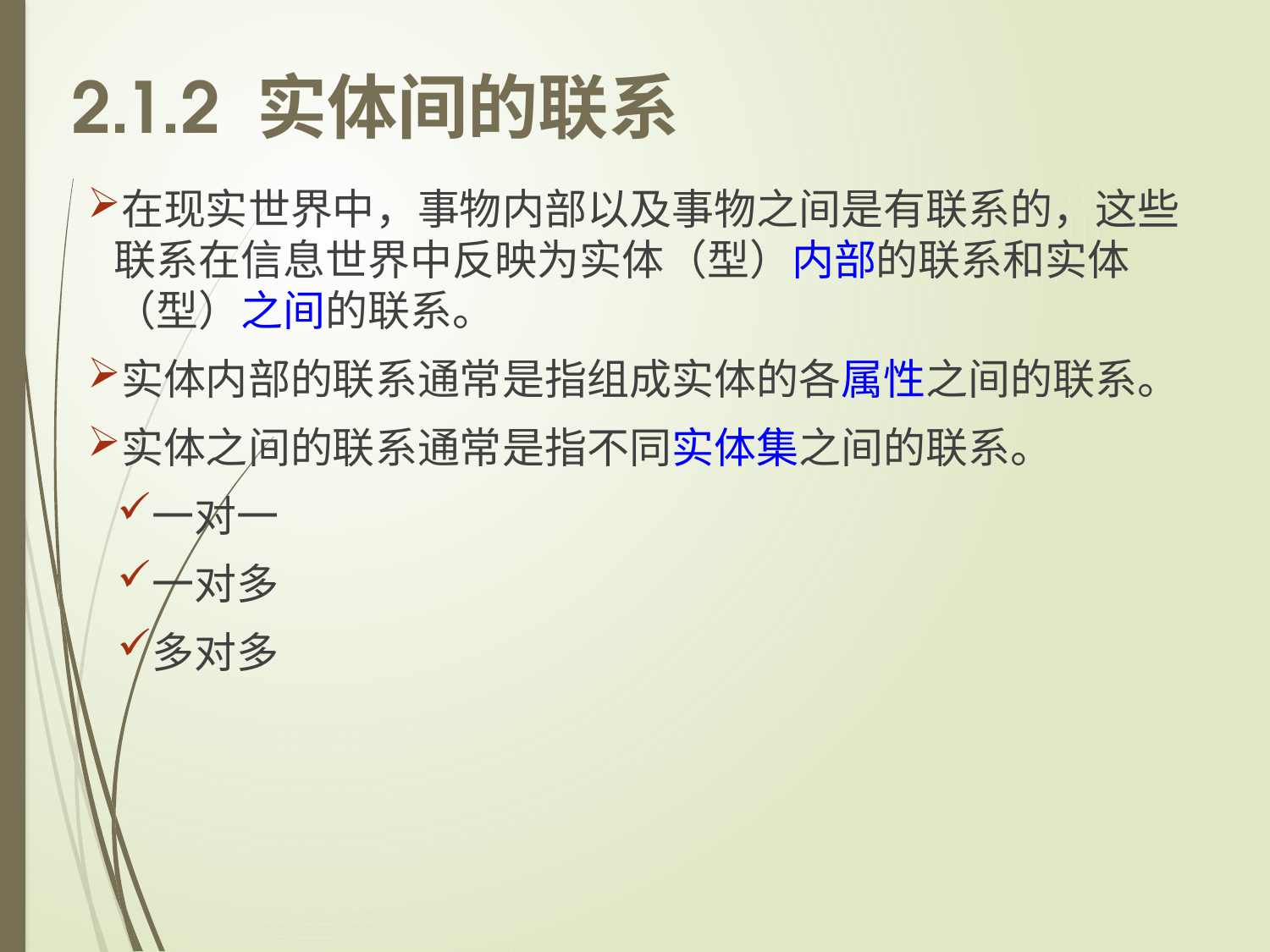

2.1.2 实体间的联系
在现实世界中，事物内部以及事物之间是有联系的，这些联系在信息世界中反映为实体（型）内部的联系和实体（型）之间的联系。
实体内部的联系通常是指组成实体的各属性之间的联系。
实体之间的联系通常是指不同实体集之间的联系。
一对一
一对多
多对多